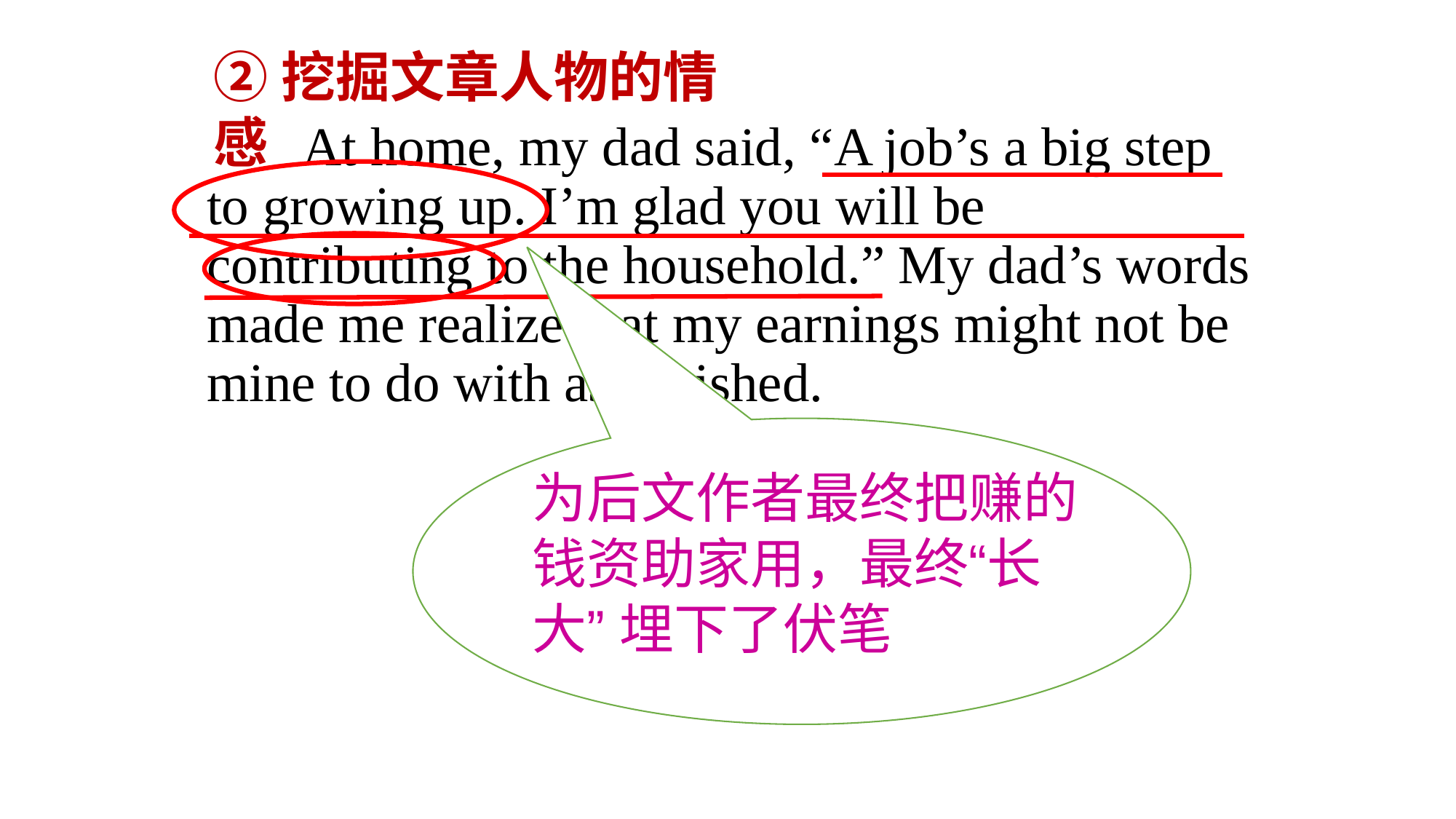

②挖掘文章人物的情感
       At home, my dad said, “A job’s a big step to growing up. I’m glad you will be contributing to the household.” My dad’s words made me realize that my earnings might not be mine to do with as I wished.

为后文作者最终把赚的钱资助家用，最终“长大” 埋下了伏笔